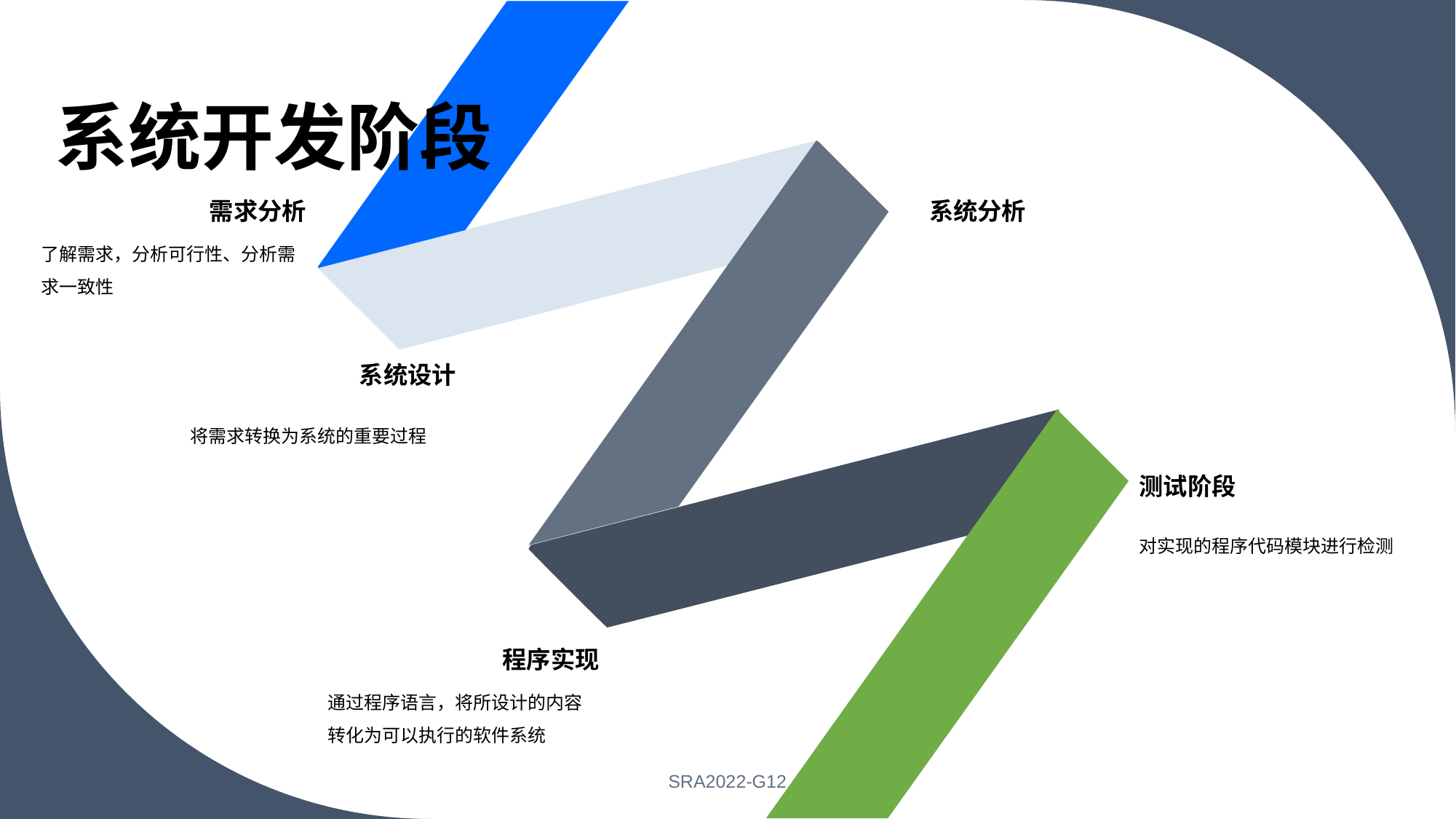

# 系统开发阶段

系统分析
需求分析
了解需求，分析可行性、分析需求一致性
系统设计
将需求转换为系统的重要过程

测试阶段
对实现的程序代码模块进行检测
程序实现
通过程序语言，将所设计的内容转化为可以执行的软件系统

SRA2022-G12
25